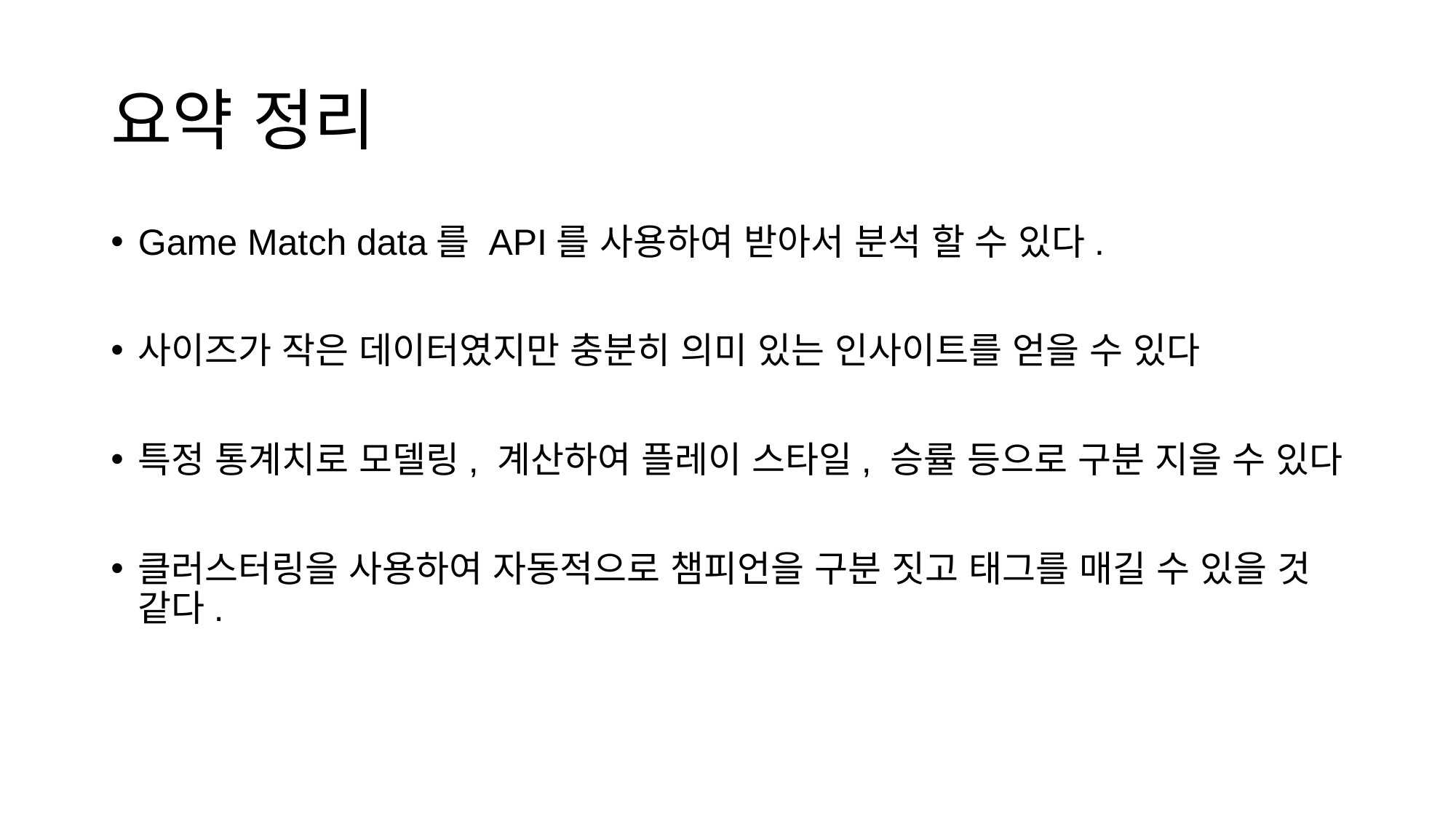

# 요약 정리
Game Match data를 API를 사용하여 받아서 분석 할 수 있다.

사이즈가 작은 데이터였지만 충분히 의미 있는 인사이트를 얻을 수 있다

특정 통계치로 모델링, 계산하여 플레이 스타일, 승률 등으로 구분 지을 수 있다

클러스터링을 사용하여 자동적으로 챔피언을 구분 짓고 태그를 매길 수 있을 것 같다.